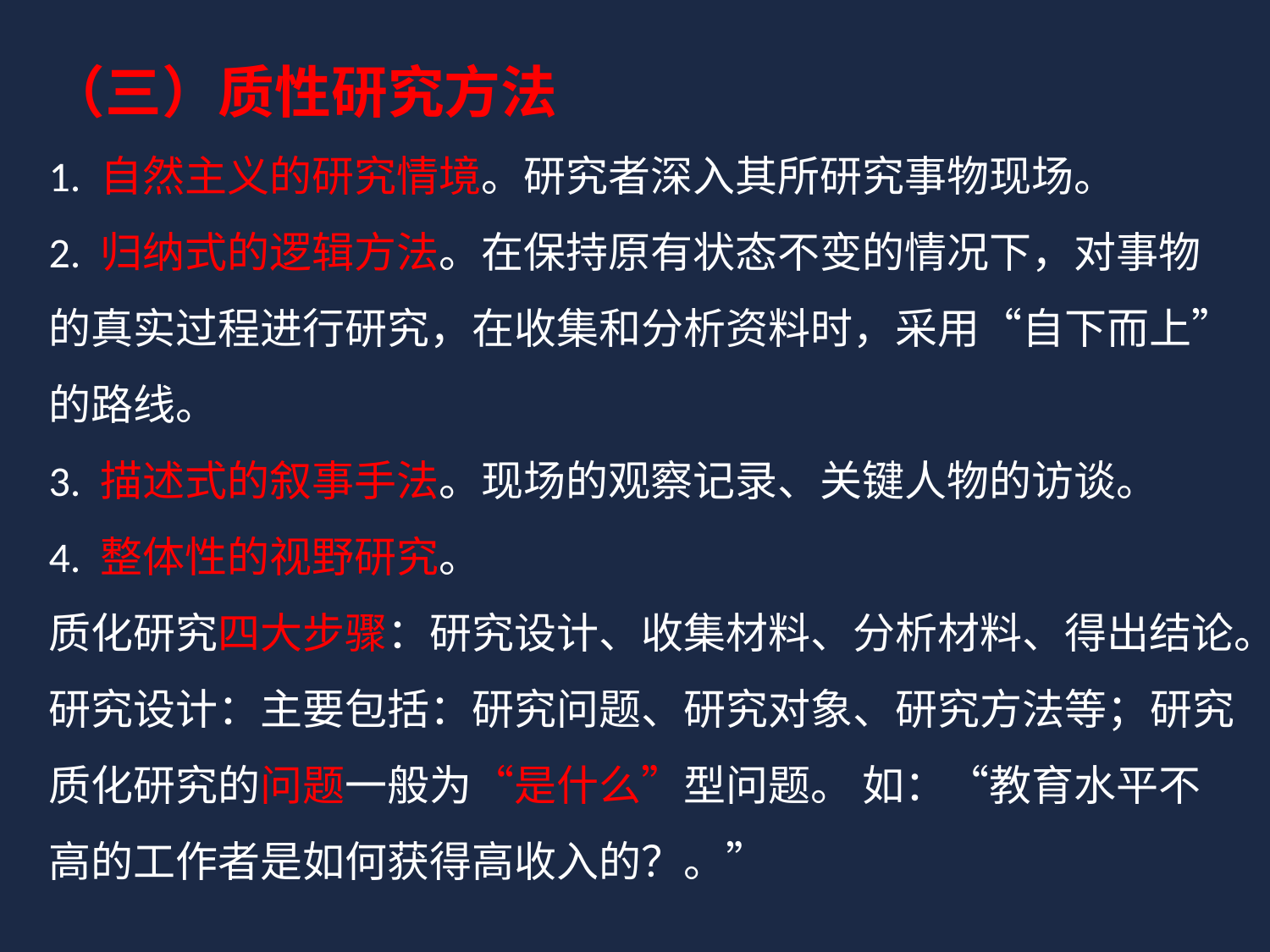

（三）质性研究方法
1. 自然主义的研究情境。研究者深入其所研究事物现场。
2. 归纳式的逻辑方法。在保持原有状态不变的情况下，对事物的真实过程进行研究，在收集和分析资料时，采用“自下而上”的路线。
3. 描述式的叙事手法。现场的观察记录、关键人物的访谈。
4. 整体性的视野研究。
质化研究四大步骤：研究设计、收集材料、分析材料、得出结论。研究设计：主要包括：研究问题、研究对象、研究方法等；研究质化研究的问题一般为“是什么”型问题。 如：“教育水平不高的工作者是如何获得高收入的？。”